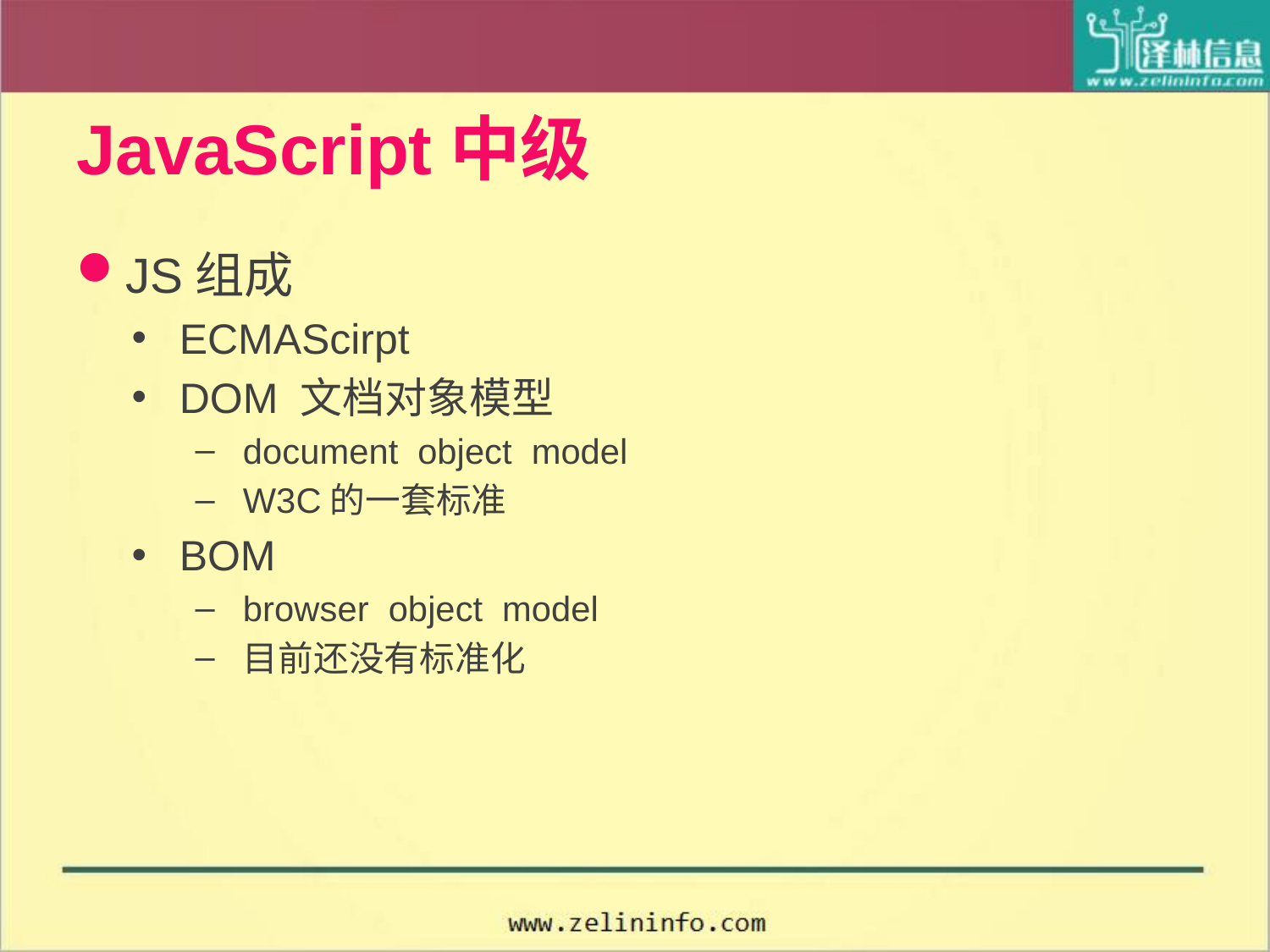

# JavaScript中级
JS组成
ECMAScirpt
DOM 文档对象模型
document  object  model
W3C的一套标准
BOM
browser  object  model
目前还没有标准化